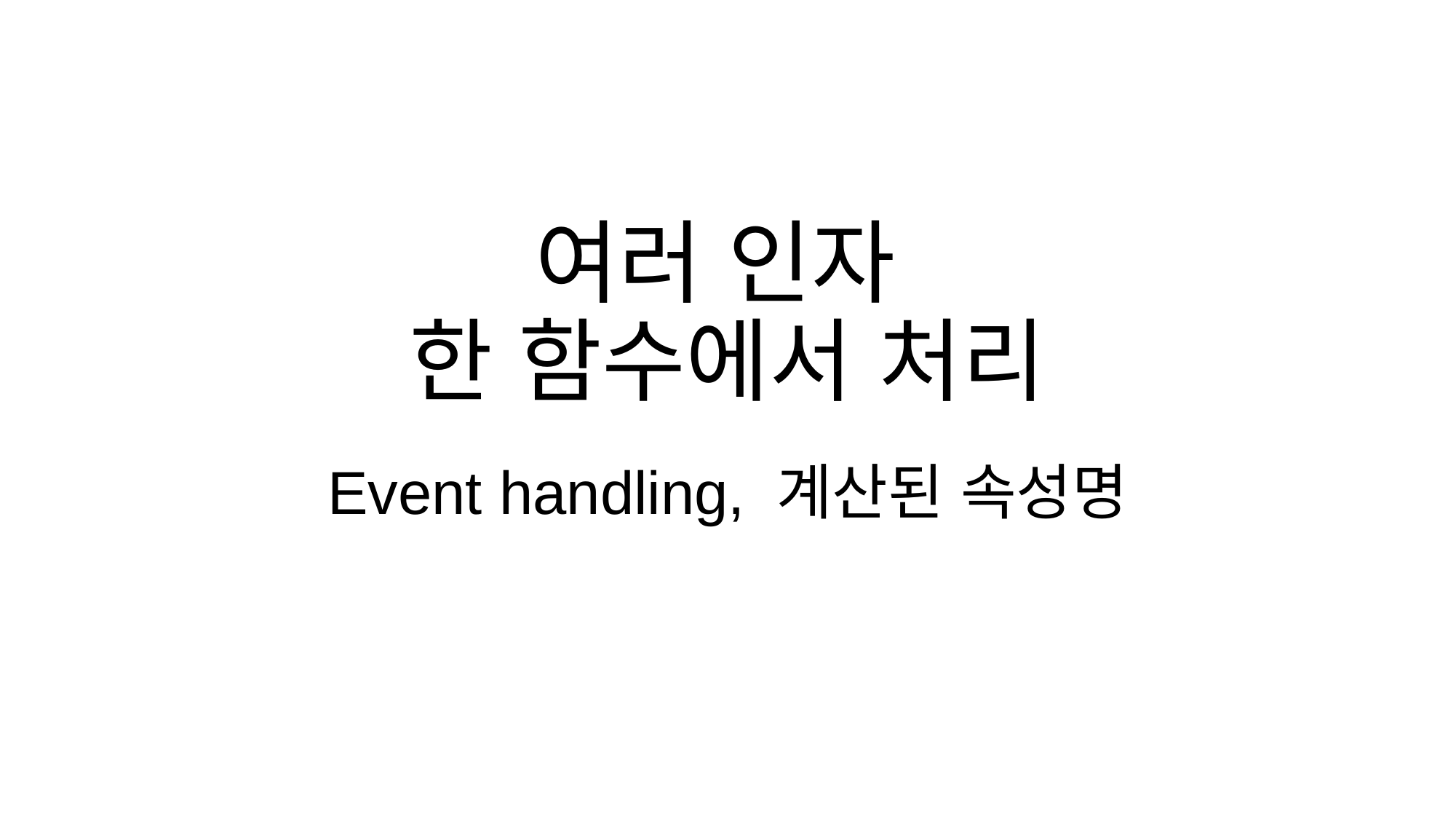

# 여러 인자 한 함수에서 처리
Event handling, 계산된 속성명